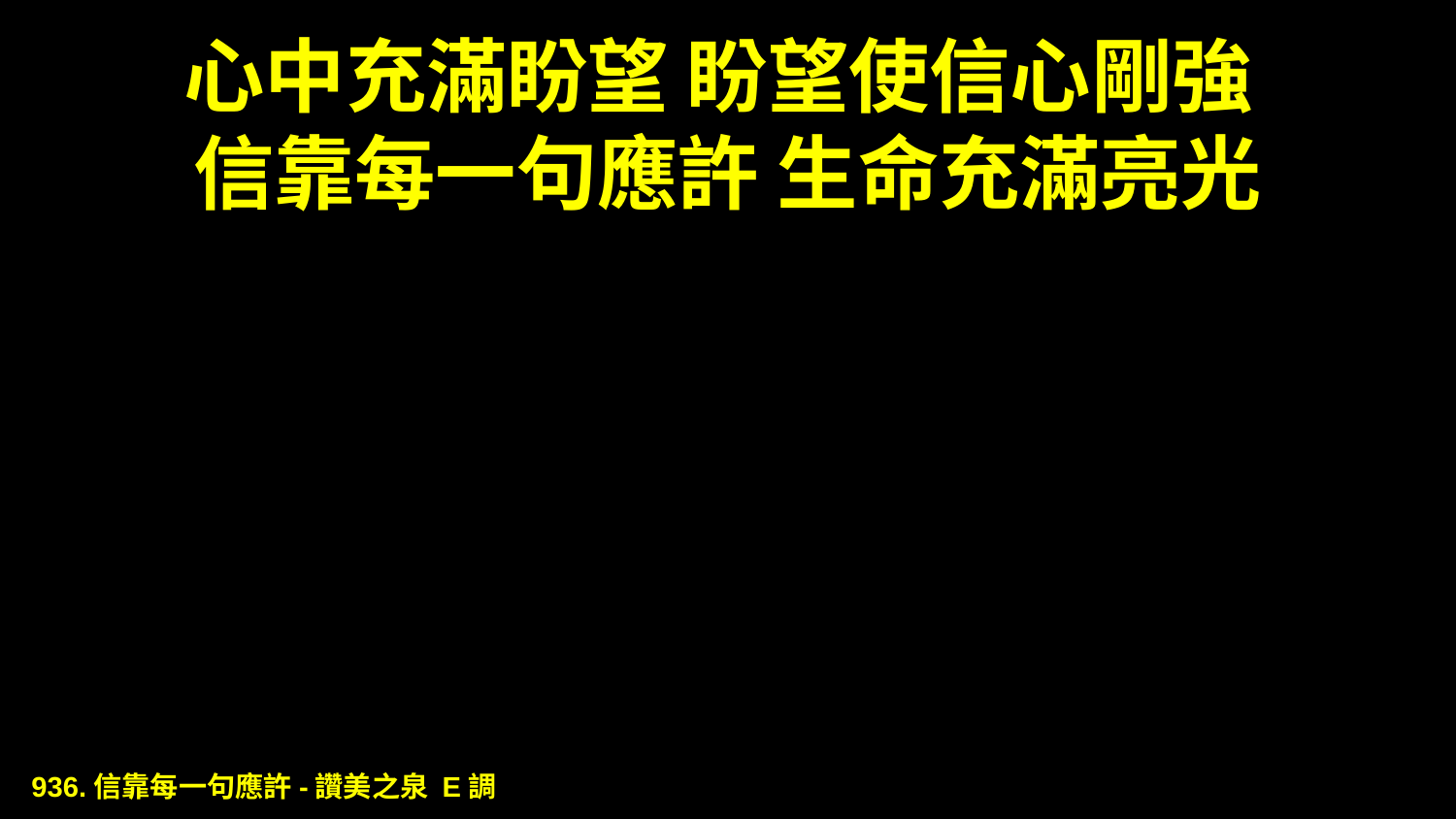

# 心中充滿盼望 盼望使信心剛強 信靠每一句應許 生命充滿亮光
936.信靠每一句應許-讚美之泉 E調